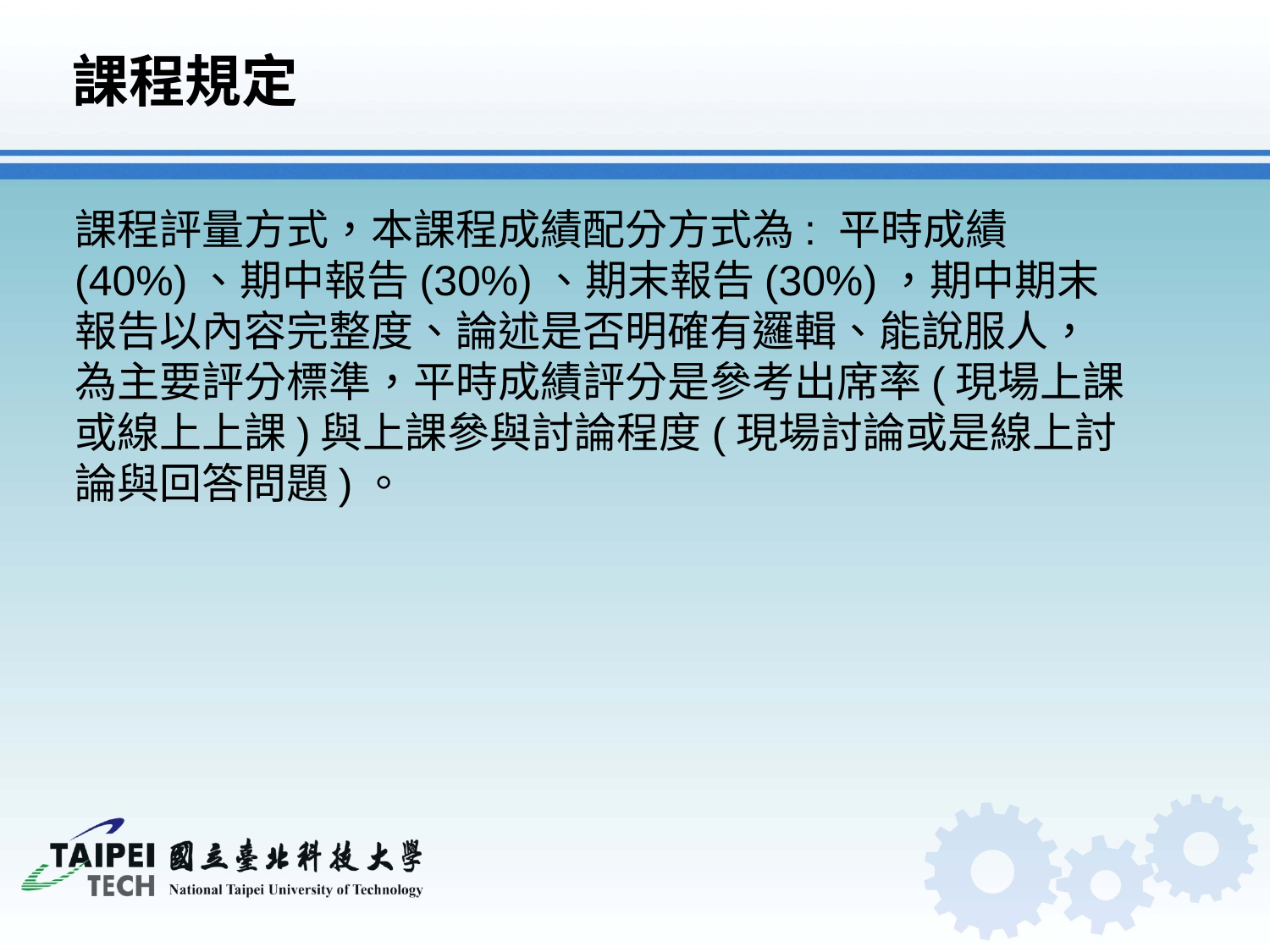

# 課程規定
課程評量方式，本課程成績配分方式為: 平時成績(40%)、期中報告(30%)、期末報告(30%)，期中期末報告以內容完整度、論述是否明確有邏輯、能說服人，為主要評分標準，平時成績評分是參考出席率(現場上課或線上上課)與上課參與討論程度(現場討論或是線上討論與回答問題)。